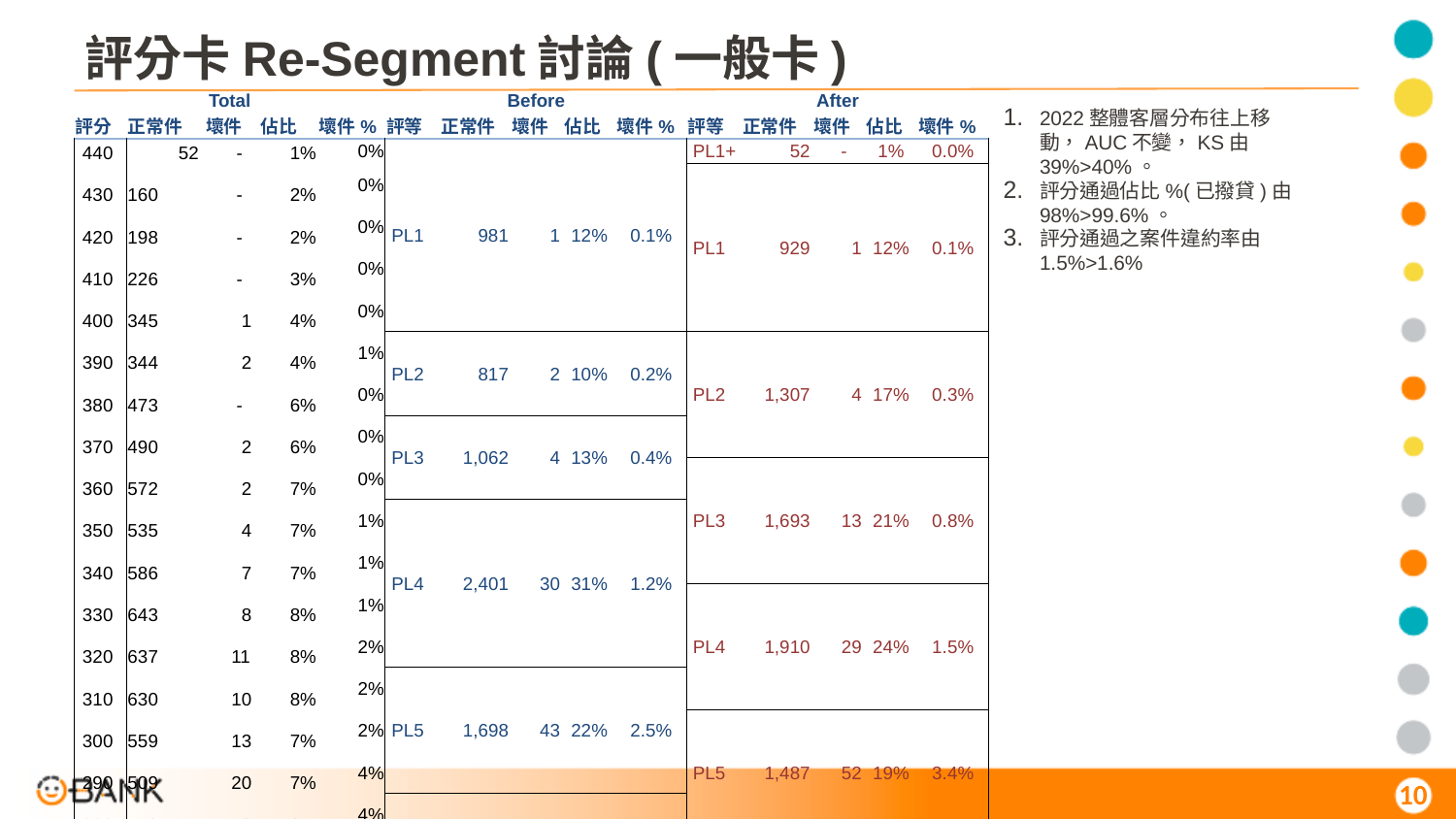

評分卡Re-Segment討論(一般卡)
| Total |  |  |  |  | Before |  |  |  |  | After |  |  |  |  |
| --- | --- | --- | --- | --- | --- | --- | --- | --- | --- | --- | --- | --- | --- | --- |
| 評分 | 正常件 | 壞件 | 佔比 | 壞件% | 評等 | 正常件 | 壞件 | 佔比 | 壞件% | 評等 | 正常件 | 壞件 | 佔比 | 壞件% |
| 440 | 52 | - | 1% | 0% | PL1 | 981 | 1 | 12% | 0.1% | PL1+ | 52 | - | 1% | 0.0% |
| 430 | 160 | - | 2% | 0% |  |  |  |  |  | PL1 | 929 | 1 | 12% | 0.1% |
| 420 | 198 | - | 2% | 0% |  |  |  |  |  |  |  |  |  |  |
| 410 | 226 | - | 3% | 0% |  |  |  |  |  |  |  |  |  |  |
| 400 | 345 | 1 | 4% | 0% |  |  |  |  |  |  |  |  |  |  |
| 390 | 344 | 2 | 4% | 1% | PL2 | 817 | 2 | 10% | 0.2% | PL2 | 1,307 | 4 | 17% | 0.3% |
| 380 | 473 | - | 6% | 0% |  |  |  |  |  |  |  |  |  |  |
| 370 | 490 | 2 | 6% | 0% | PL3 | 1,062 | 4 | 13% | 0.4% |  |  |  |  |  |
| 360 | 572 | 2 | 7% | 0% |  |  |  |  |  | PL3 | 1,693 | 13 | 21% | 0.8% |
| 350 | 535 | 4 | 7% | 1% | PL4 | 2,401 | 30 | 31% | 1.2% |  |  |  |  |  |
| 340 | 586 | 7 | 7% | 1% |  |  |  |  |  |  |  |  |  |  |
| 330 | 643 | 8 | 8% | 1% |  |  |  |  |  | PL4 | 1,910 | 29 | 24% | 1.5% |
| 320 | 637 | 11 | 8% | 2% |  |  |  |  |  |  |  |  |  |  |
| 310 | 630 | 10 | 8% | 2% | PL5 | 1,698 | 43 | 22% | 2.5% |  |  |  |  |  |
| 300 | 559 | 13 | 7% | 2% |  |  |  |  |  | PL5 | 1,487 | 52 | 19% | 3.4% |
| 290 | 509 | 20 | 7% | 4% |  |  |  |  |  |  |  |  |  |  |
| 280 | 419 | 19 | 6% | 4% | PL6 | 693 | 35 | 9% | 4.8% |  |  |  |  |  |
| 270 | 274 | 16 | 4% | 6% |  |  |  |  |  | PL6 | 404 | 29 | 5% | 6.7% |
| 260 | 88 | 10 | 1% | 10% | PL7 | 155 | 16 | 2% | 9.4% |  |  |  |  |  |
| 250 | 42 | 3 | 1% | 7% |  |  |  |  |  |  |  |  |  |  |
| 240 | 21 | 3 | 0% | 13% |  |  |  |  |  | PL7 | 21 | 3 | 0% | 12.5% |
| 230 | 4 | - | 0% | 0% |  |  |  |  |  | PL7- | 4 | - | 0% | 0.0% |
| 總計 | 7,807 | 131 | 100% | 1.7% |  | K-S值 | 39% | AUC | 76% |  | K-S值 | 40% | AUC | 76% |
2022整體客層分布往上移動，AUC不變，KS由39%>40%。
評分通過佔比%(已撥貸)由98%>99.6%。
評分通過之案件違約率由1.5%>1.6%